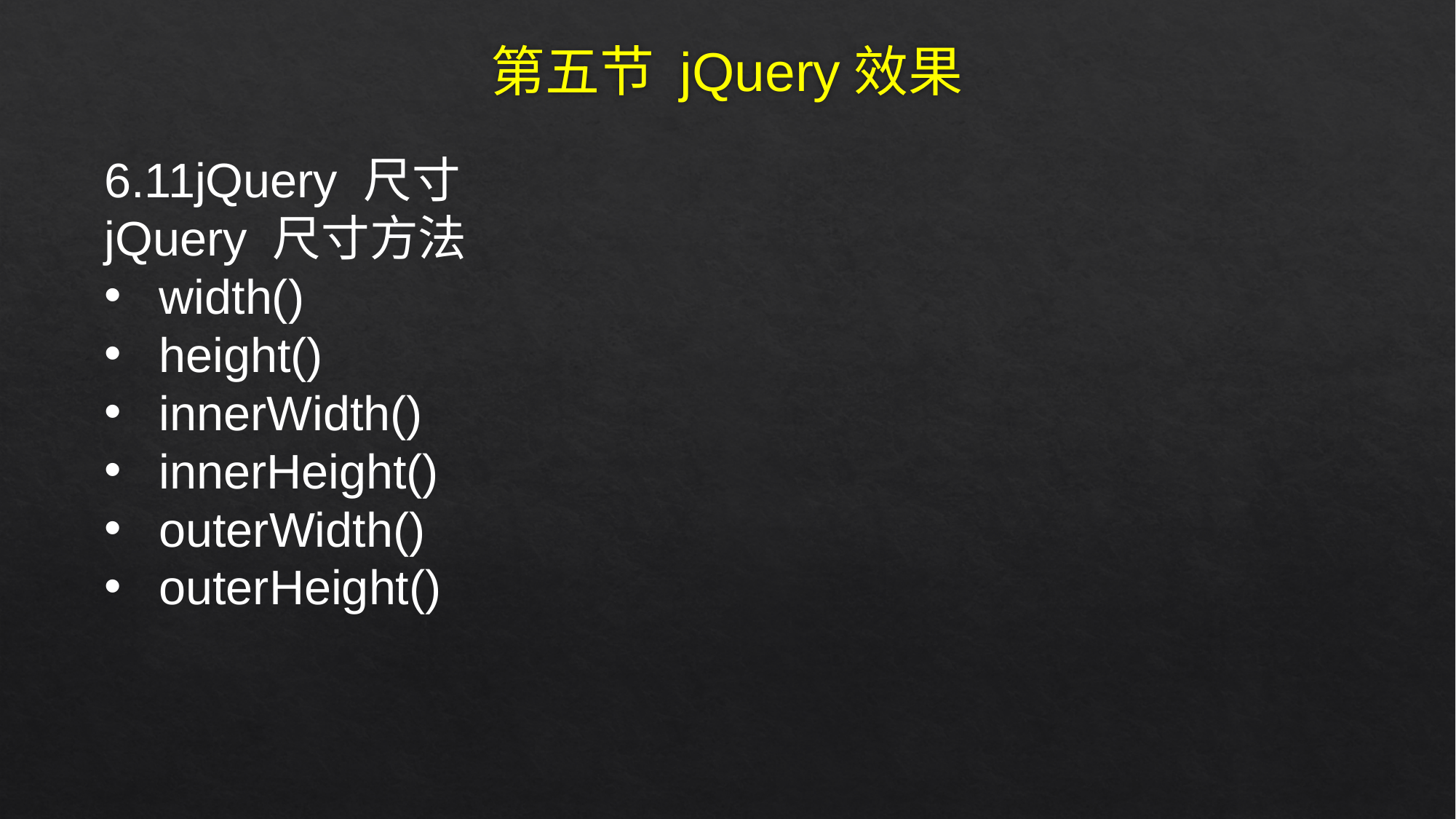

# 第五节 jQuery效果
6.11jQuery 尺寸
jQuery 尺寸方法
width()
height()
innerWidth()
innerHeight()
outerWidth()
outerHeight()